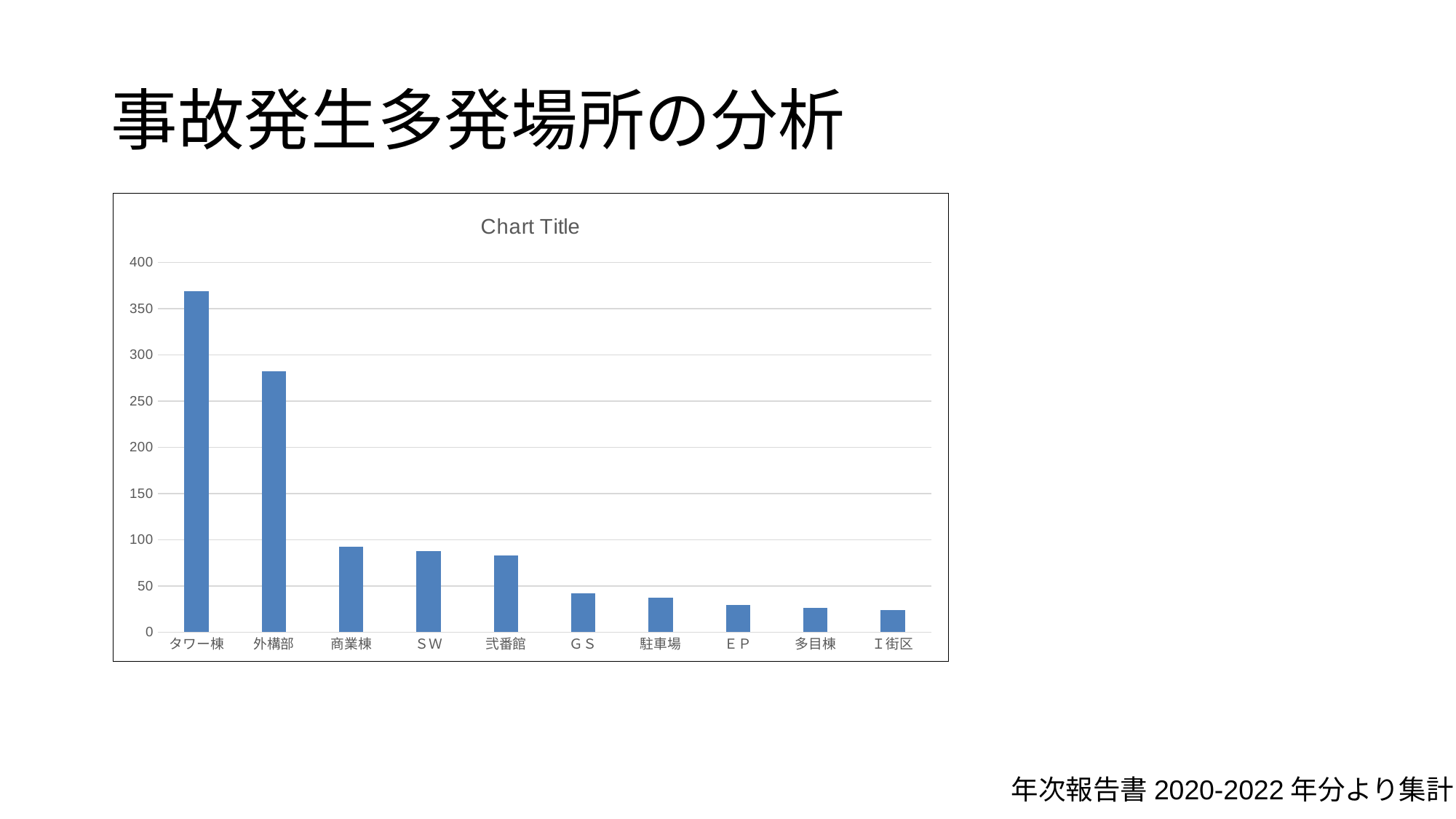

# 事故発生多発場所の分析

### Chart:

| Category |  |
|---|---|
| タワー棟 | 369.0 |
| 外構部 | 282.0 |
| 商業棟 | 92.0 |
| ＳＷ | 88.0 |
| 弐番館 | 83.0 |
| ＧＳ | 42.0 |
| 駐車場 | 37.0 |
| ＥＰ | 29.0 |
| 多目棟 | 26.0 |
| Ｉ街区 | 24.0 |
年次報告書2020-2022年分より集計